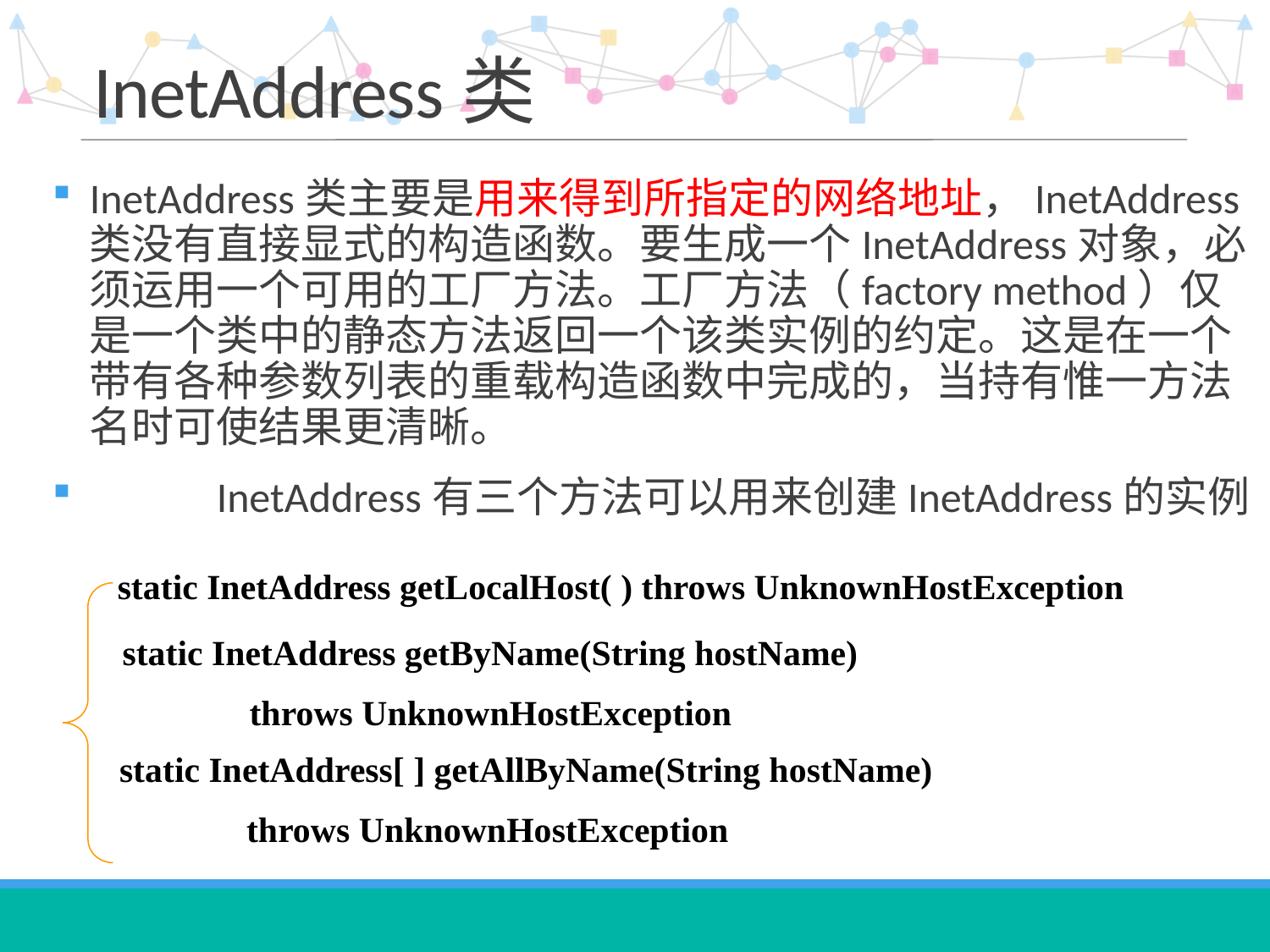

# InetAddress类
InetAddress类主要是用来得到所指定的网络地址，InetAddress类没有直接显式的构造函数。要生成一个InetAddress对象，必须运用一个可用的工厂方法。工厂方法（factory method）仅是一个类中的静态方法返回一个该类实例的约定。这是在一个带有各种参数列表的重载构造函数中完成的，当持有惟一方法名时可使结果更清晰。
	InetAddress有三个方法可以用来创建InetAddress的实例
static InetAddress getLocalHost( ) throws UnknownHostException

static InetAddress getByName(String hostName)
	throws UnknownHostException
static InetAddress[ ] getAllByName(String hostName)
　　	throws UnknownHostException